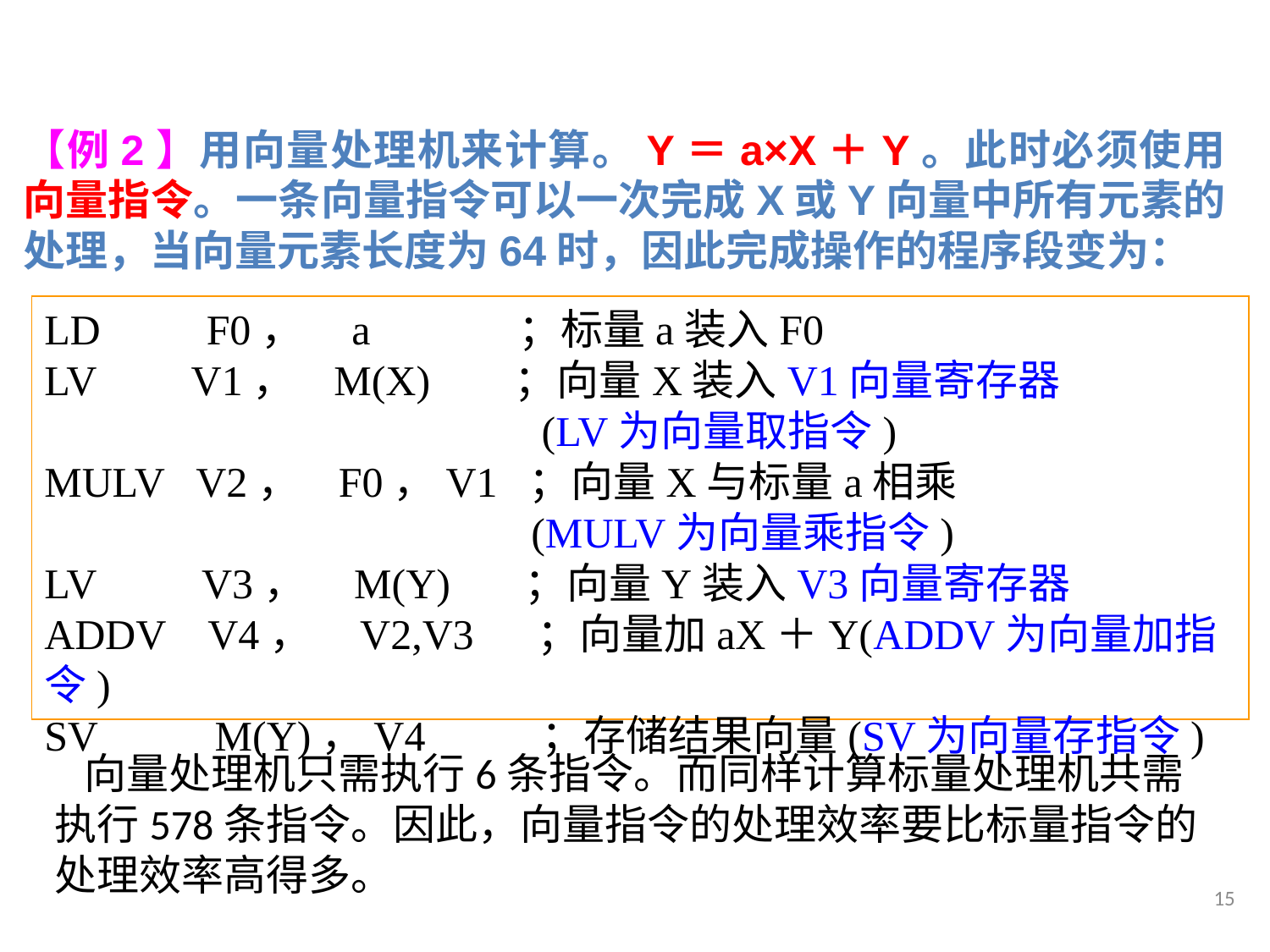

【例2】用向量处理机来计算。Y＝a×X＋Y。此时必须使用向量指令。一条向量指令可以一次完成X或Y向量中所有元素的处理，当向量元素长度为64时，因此完成操作的程序段变为：
LD          F0，    a             ；标量a装入F0
LV         V1，   M(X)       ；向量X装入V1向量寄存器
                                               (LV为向量取指令)
MULV   V2，   F0，V1  ；向量X与标量a相乘
                                              (MULV为向量乘指令)
LV          V3，    M(Y)      ；向量Y装入V3向量寄存器
ADDV    V4，    V2,V3     ；向量加aX＋Y(ADDV为向量加指令)
SV           M(Y)，V4          ；存储结果向量(SV为向量存指令)
  向量处理机只需执行6条指令。而同样计算标量处理机共需执行578条指令。因此，向量指令的处理效率要比标量指令的处理效率高得多。
15